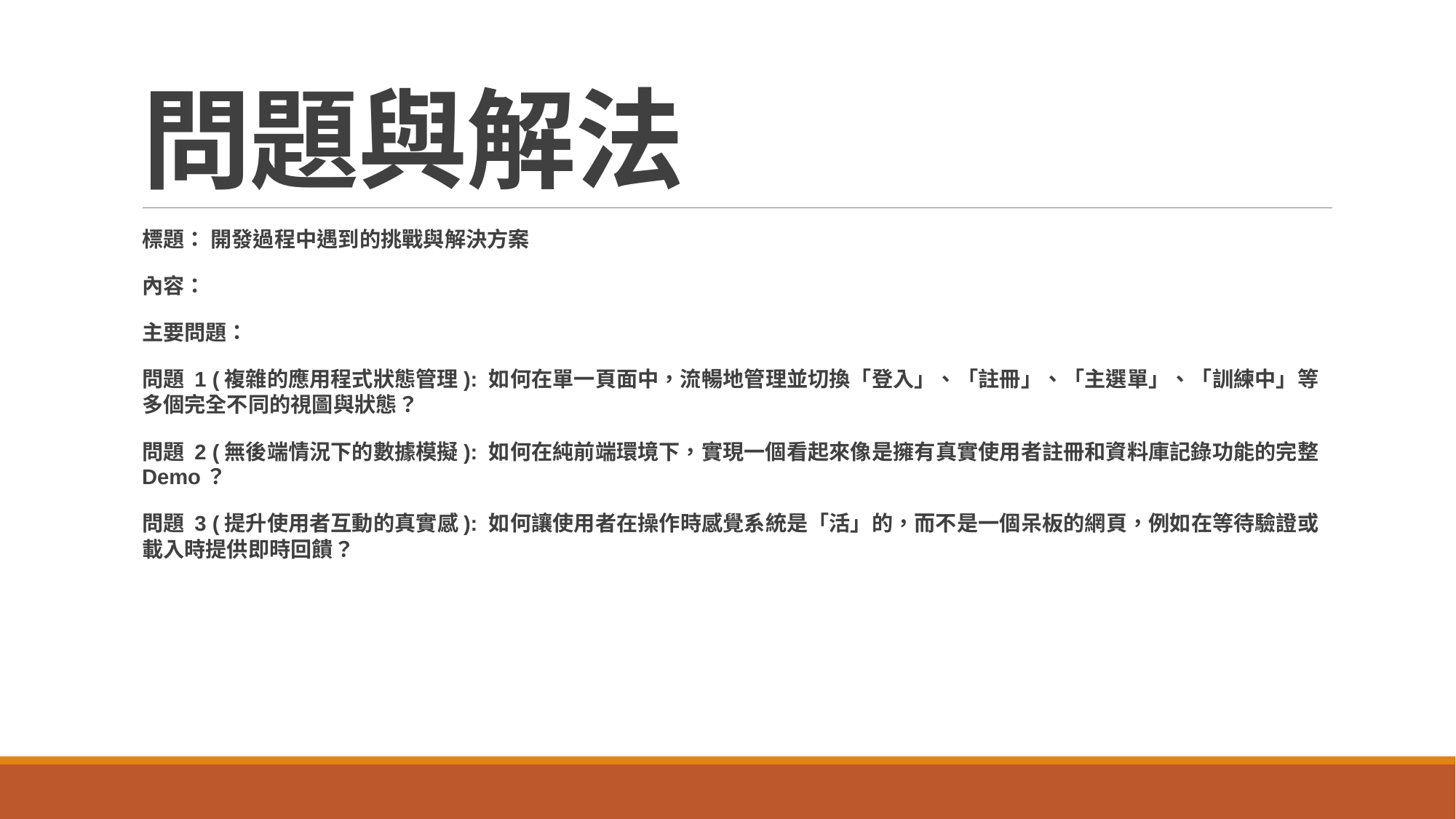

# 問題與解法
標題： 開發過程中遇到的挑戰與解決方案
內容：
主要問題：
問題 1 (複雜的應用程式狀態管理): 如何在單一頁面中，流暢地管理並切換「登入」、「註冊」、「主選單」、「訓練中」等多個完全不同的視圖與狀態？
問題 2 (無後端情況下的數據模擬): 如何在純前端環境下，實現一個看起來像是擁有真實使用者註冊和資料庫記錄功能的完整 Demo？
問題 3 (提升使用者互動的真實感): 如何讓使用者在操作時感覺系統是「活」的，而不是一個呆板的網頁，例如在等待驗證或載入時提供即時回饋？